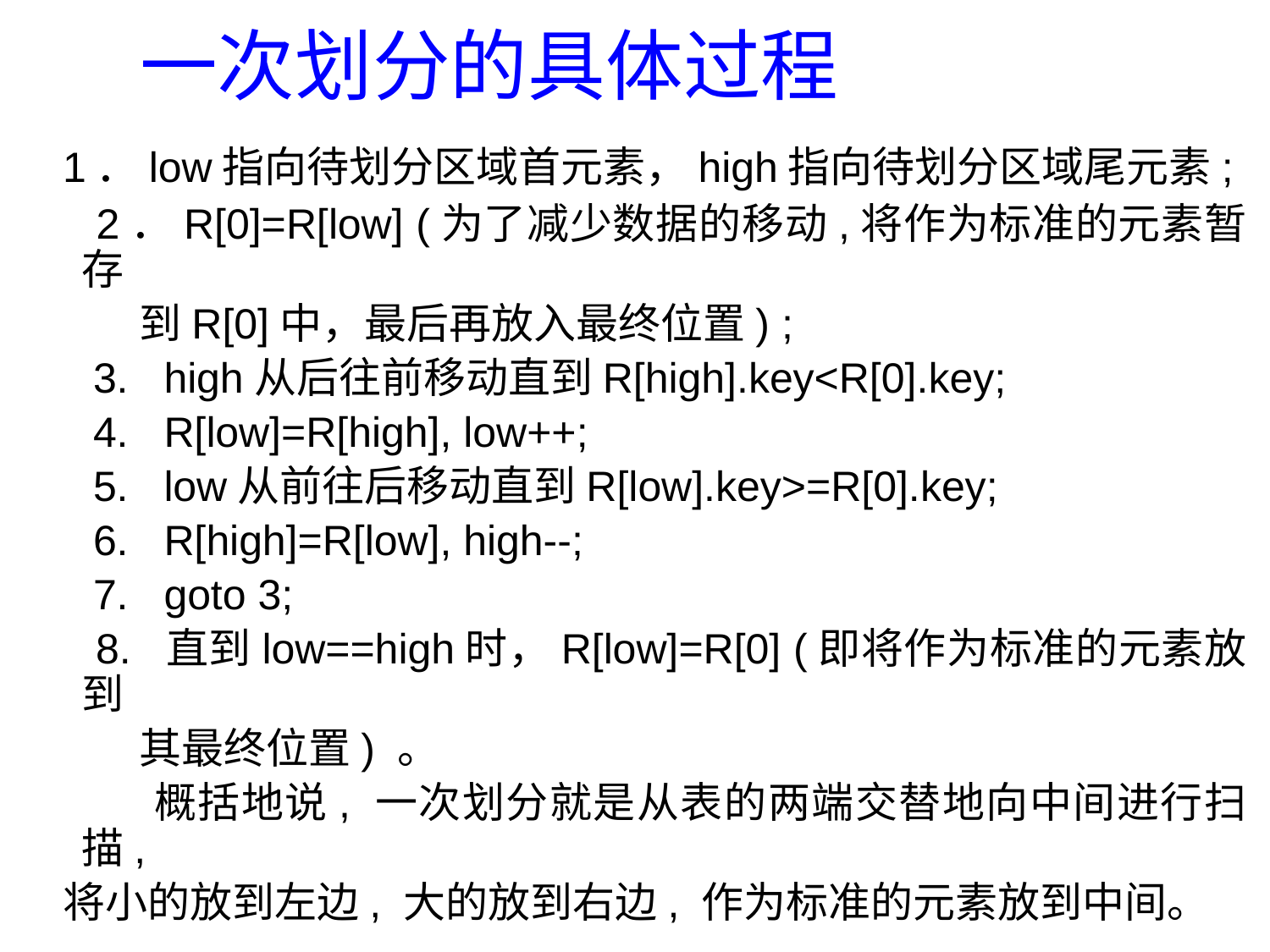

# 一次划分的具体过程
 1．low指向待划分区域首元素，high指向待划分区域尾元素;
     2．R[0]=R[low] (为了减少数据的移动,将作为标准的元素暂存
          到R[0]中，最后再放入最终位置) ;
     3.   high从后往前移动直到R[high].key<R[0].key;
     4.   R[low]=R[high], low++;
     5.   low从前往后移动直到R[low].key>=R[0].key;
     6.   R[high]=R[low], high--;
     7.   goto 3;
     8.  直到low==high时，R[low]=R[0] (即将作为标准的元素放到
          其最终位置) 。
          概括地说, 一次划分就是从表的两端交替地向中间进行扫描,
  将小的放到左边, 大的放到右边, 作为标准的元素放到中间。
16